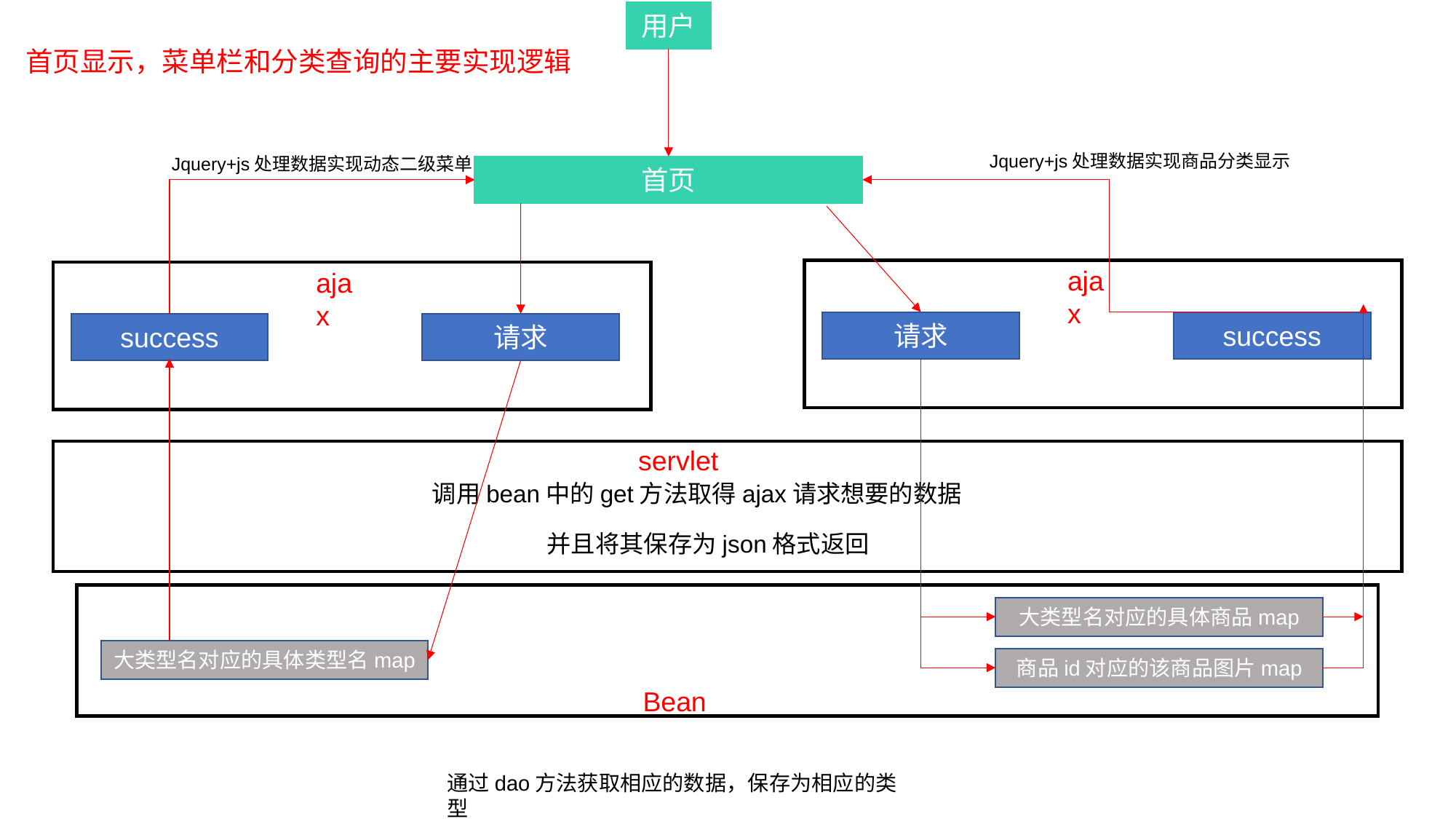

用户
首页显示，菜单栏和分类查询的主要实现逻辑
Jquery+js处理数据实现商品分类显示
Jquery+js处理数据实现动态二级菜单
首页
ajax
ajax

请求
success
success
请求
servlet

调用bean中的get方法取得ajax请求想要的数据
并且将其保存为json格式返回

大类型名对应的具体商品map
大类型名对应的具体类型名map
商品id对应的该商品图片map
Bean
通过dao方法获取相应的数据，保存为相应的类型